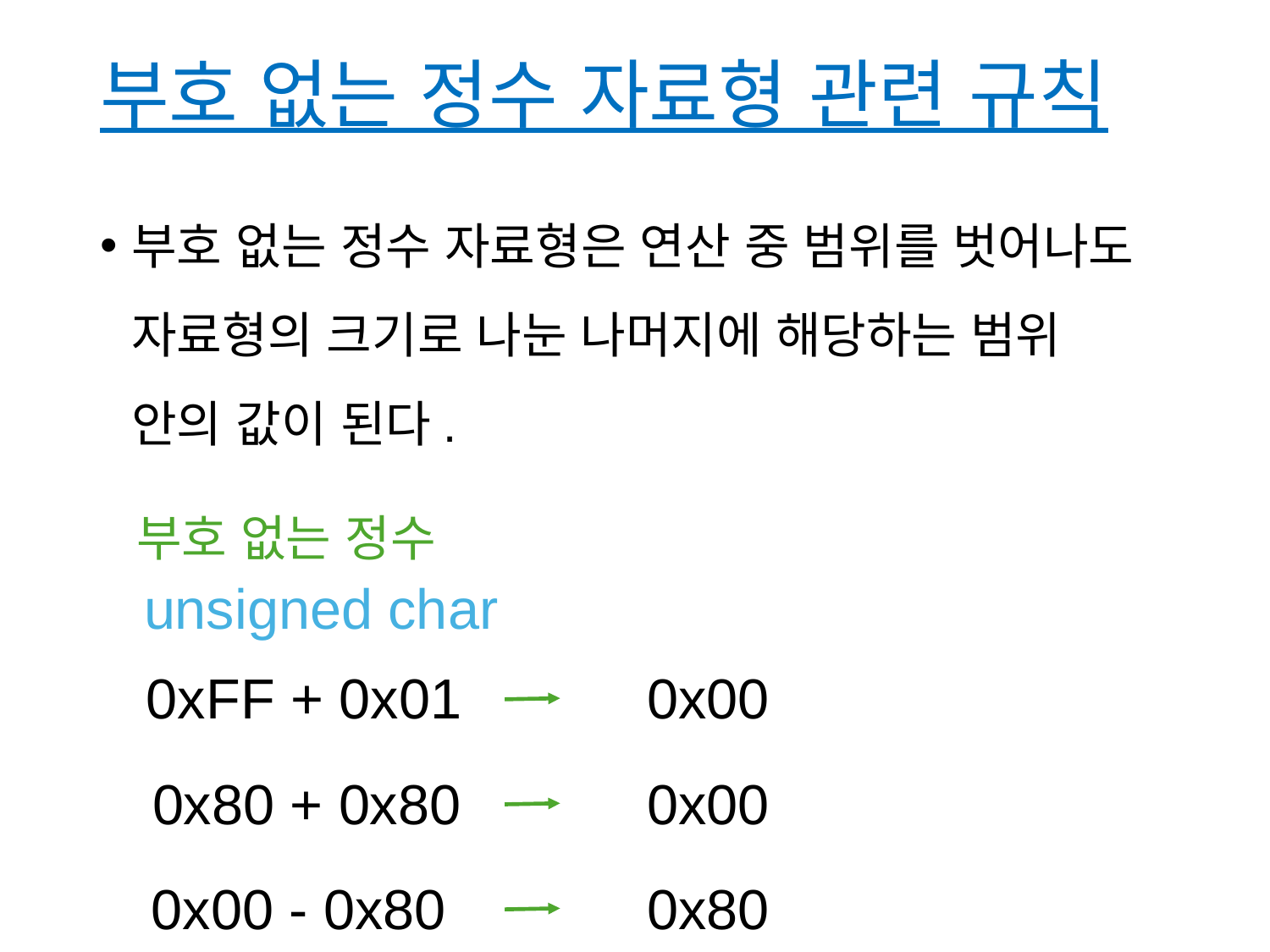

# 부호 없는 정수 자료형 관련 규칙
부호 없는 정수 자료형은 연산 중 범위를 벗어나도 자료형의 크기로 나눈 나머지에 해당하는 범위 안의 값이 된다.
부호 없는 정수
unsigned char
0xFF + 0x01
0x00
0x80 + 0x80
0x00
0x00 - 0x80
0x80